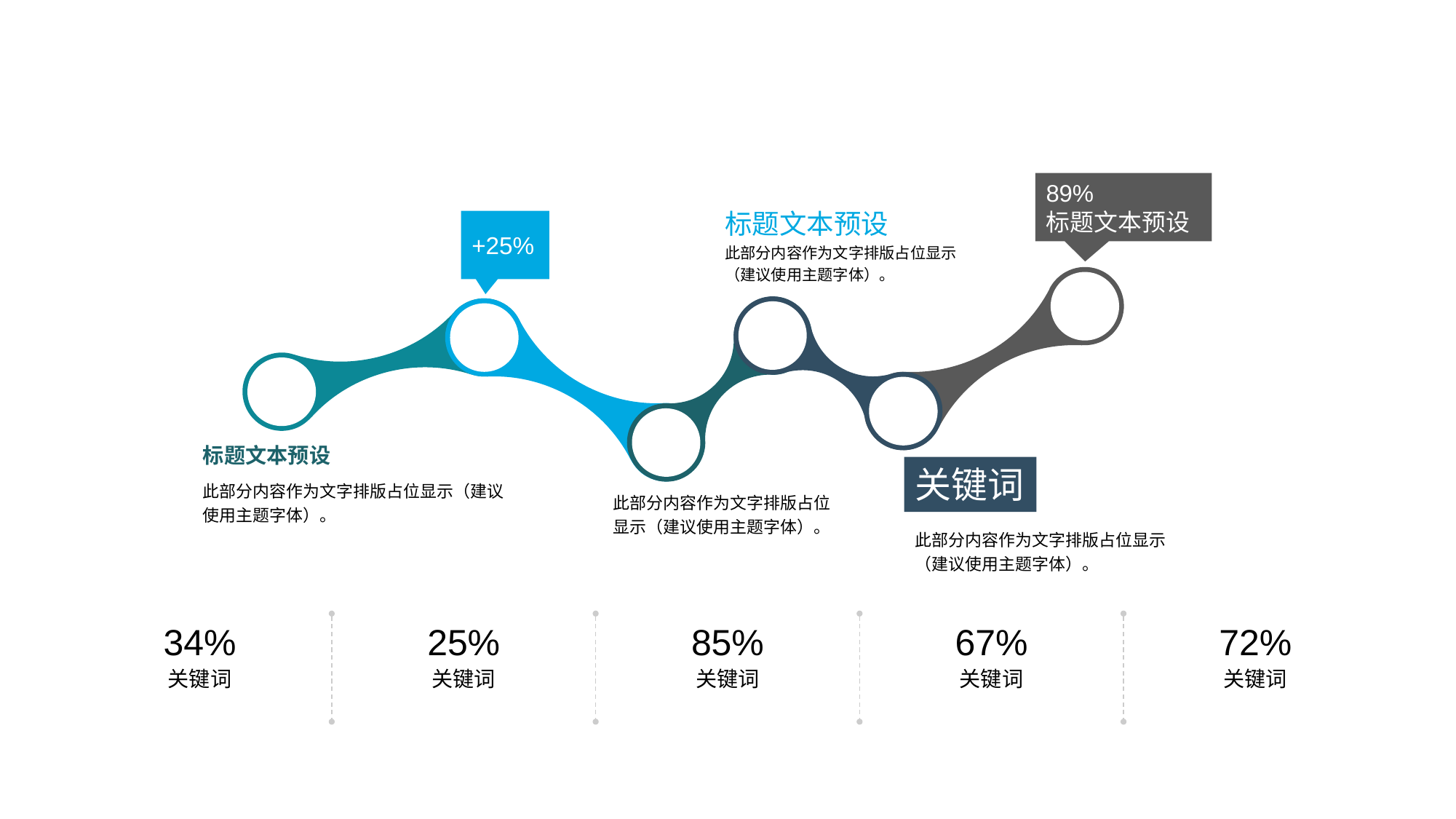

89%
标题文本预设
标题文本预设
此部分内容作为文字排版占位显示（建议使用主题字体）。
+25%

标题文本预设
此部分内容作为文字排版占位显示（建议使用主题字体）。
关键词
此部分内容作为文字排版占位显示（建议使用主题字体）。
此部分内容作为文字排版占位显示（建议使用主题字体）。
25%
34%
85%
67%
72%
关键词
关键词
关键词
关键词
关键词